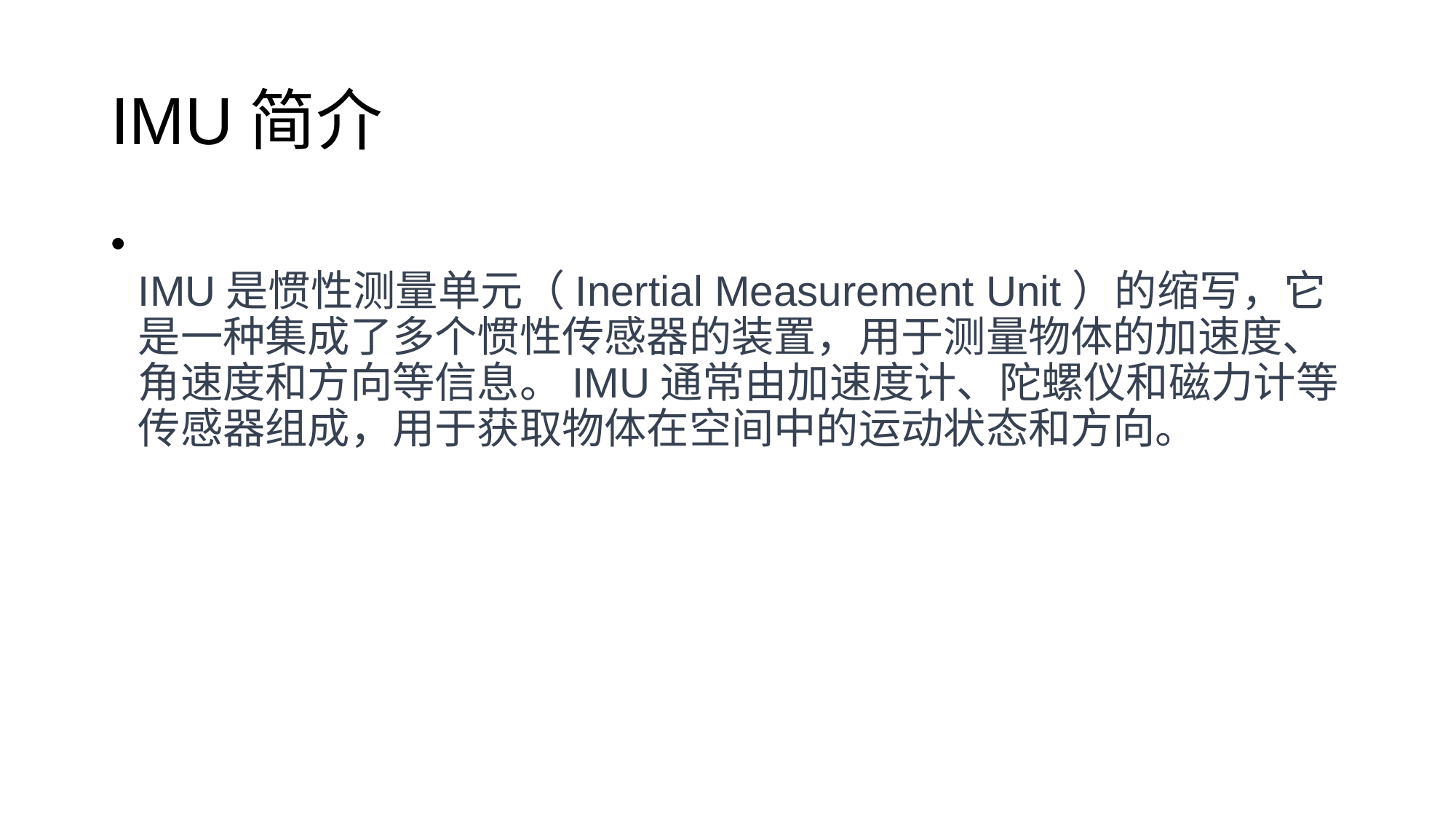

# IMU简介
IMU是惯性测量单元（Inertial Measurement Unit）的缩写，它是一种集成了多个惯性传感器的装置，用于测量物体的加速度、角速度和方向等信息。IMU通常由加速度计、陀螺仪和磁力计等传感器组成，用于获取物体在空间中的运动状态和方向。